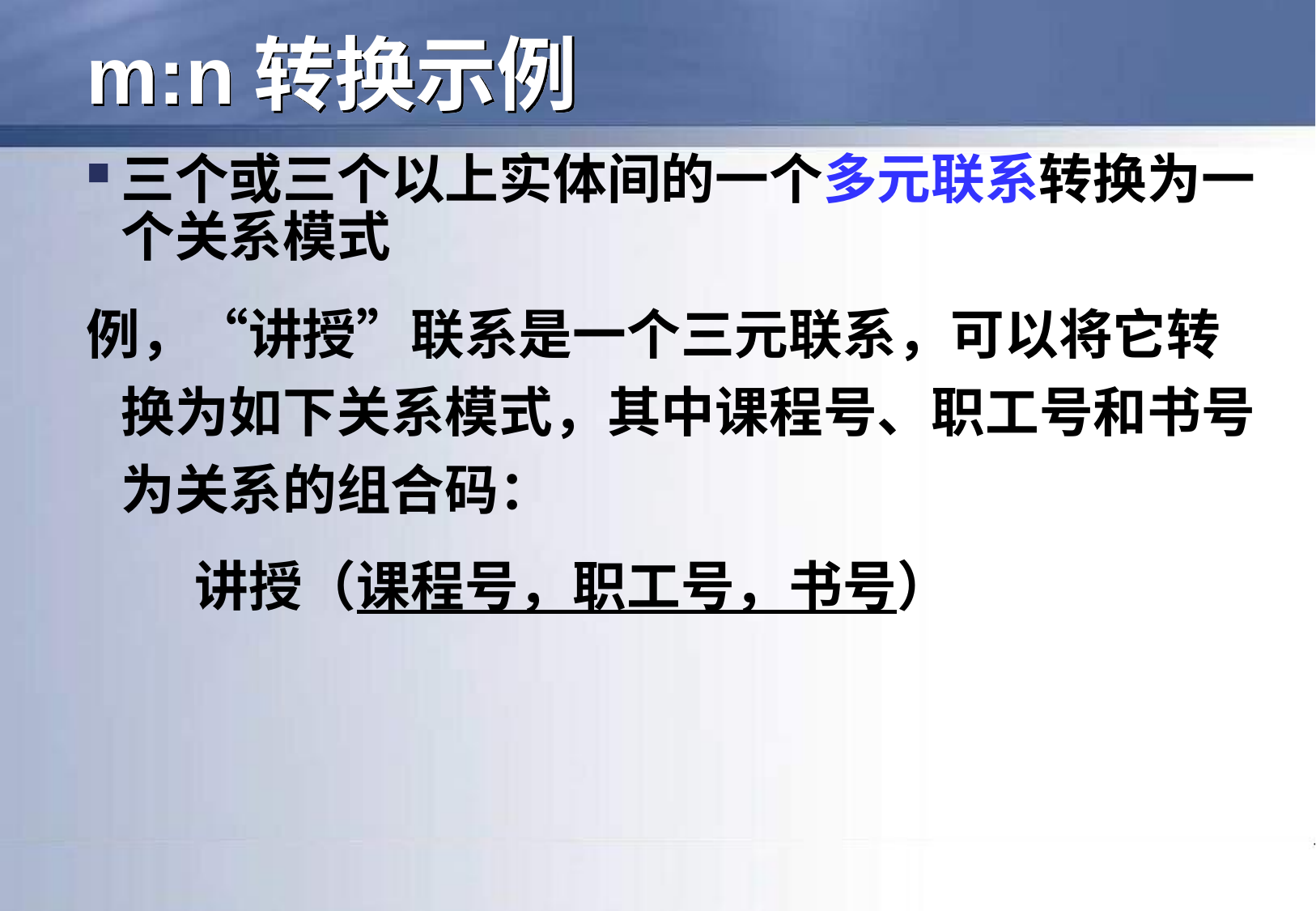

# m:n转换示例
三个或三个以上实体间的一个多元联系转换为一个关系模式
例，“讲授”联系是一个三元联系，可以将它转换为如下关系模式，其中课程号、职工号和书号为关系的组合码：
　　讲授（课程号，职工号，书号）

46